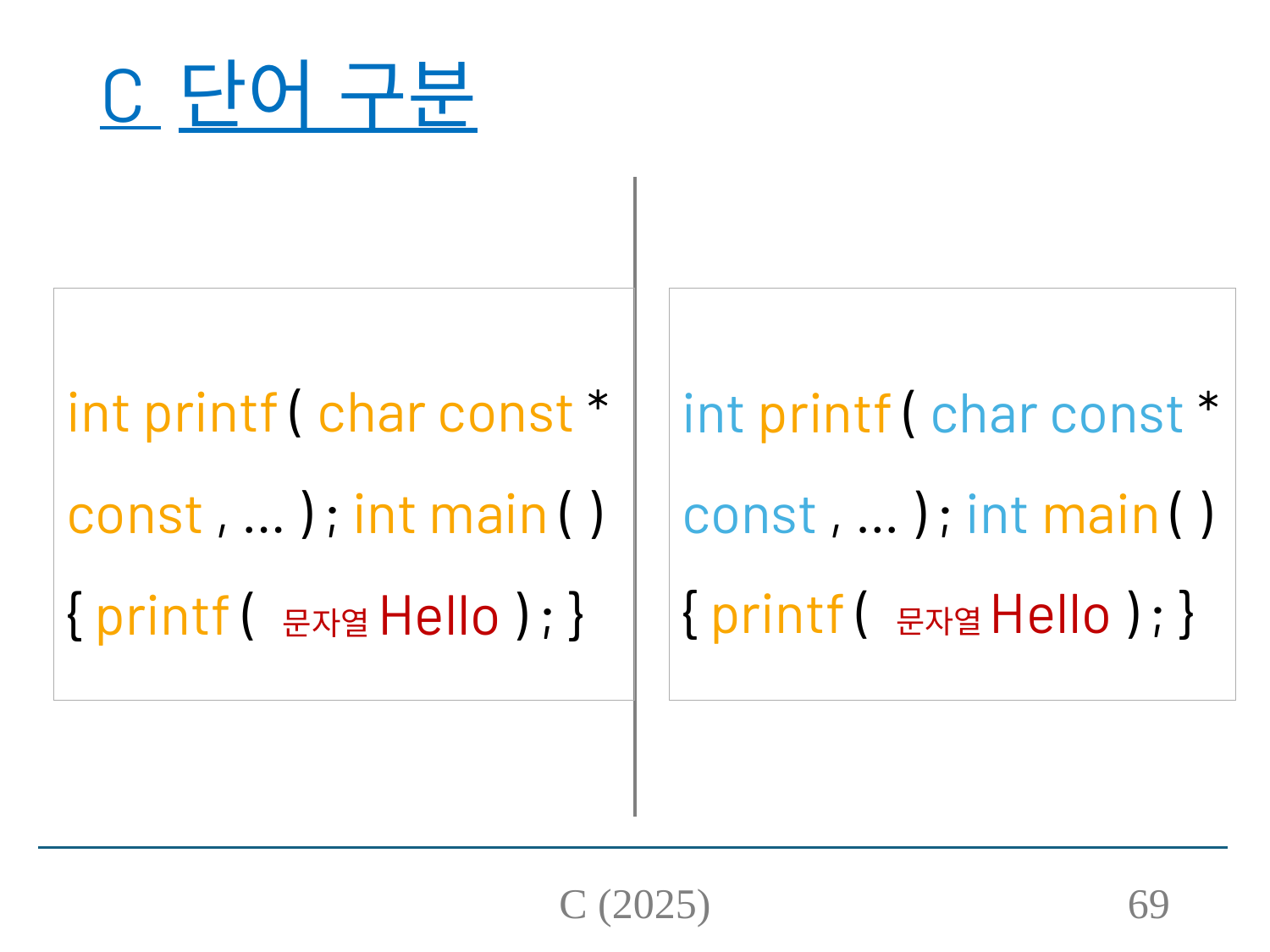

# C 단어 구분
int printf ( char const * const , … ) ; int main ( ) { printf ( 문자열Hello ) ; }
int printf ( char const * const , … ) ; int main ( ) { printf ( 문자열Hello ) ; }
C (2025)
69